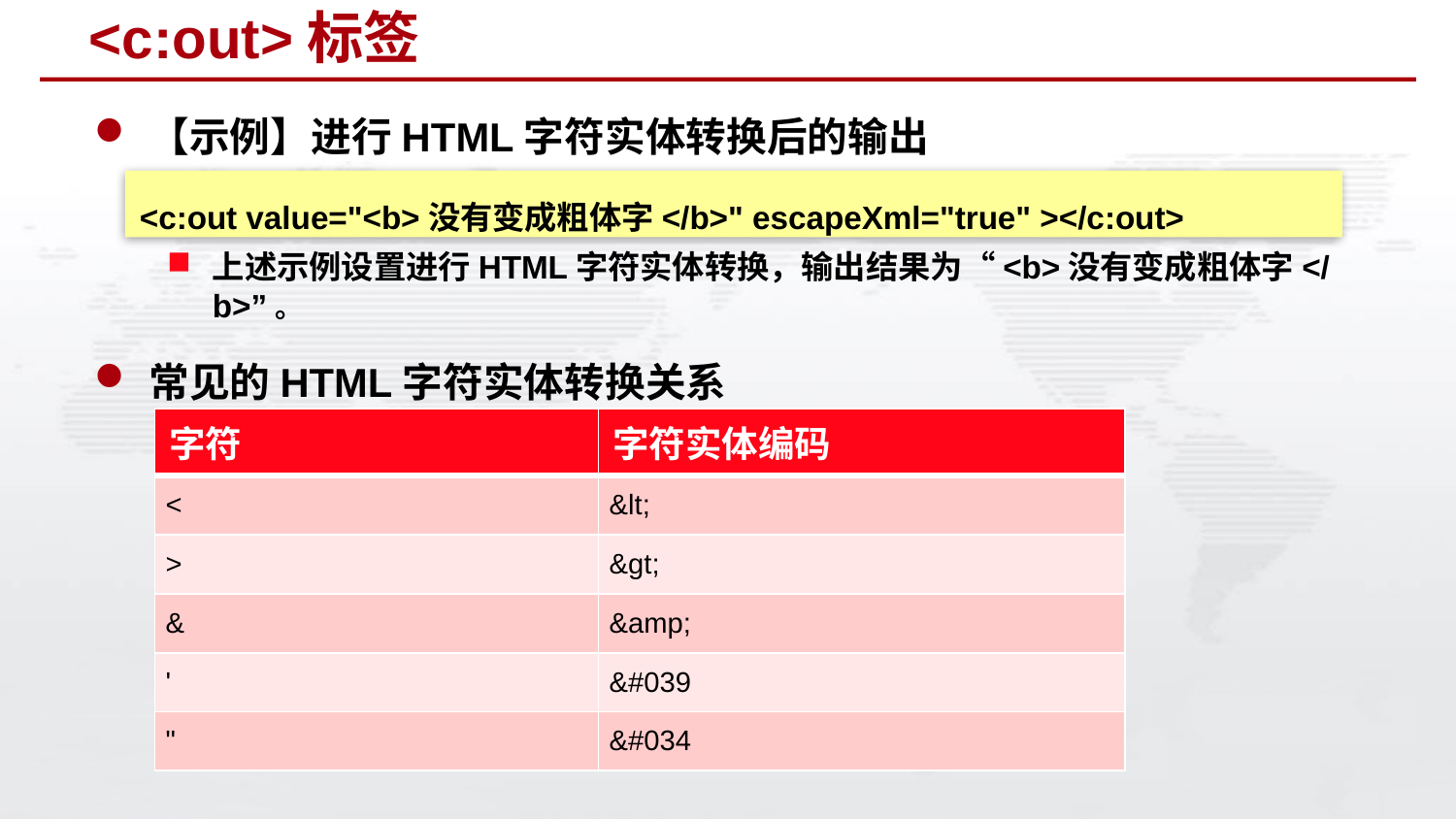

# <c:out>标签
【示例】进行HTML字符实体转换后的输出

上述示例设置进行HTML字符实体转换，输出结果为“<b>没有变成粗体字</b>”。
常见的HTML字符实体转换关系
<c:out value="<b>没有变成粗体字</b>" escapeXml="true" ></c:out>
| 字符 | 字符实体编码 |
| --- | --- |
| < | &lt; |
| > | &gt; |
| & | &amp; |
| ' | &#039 |
| " | &#034 |